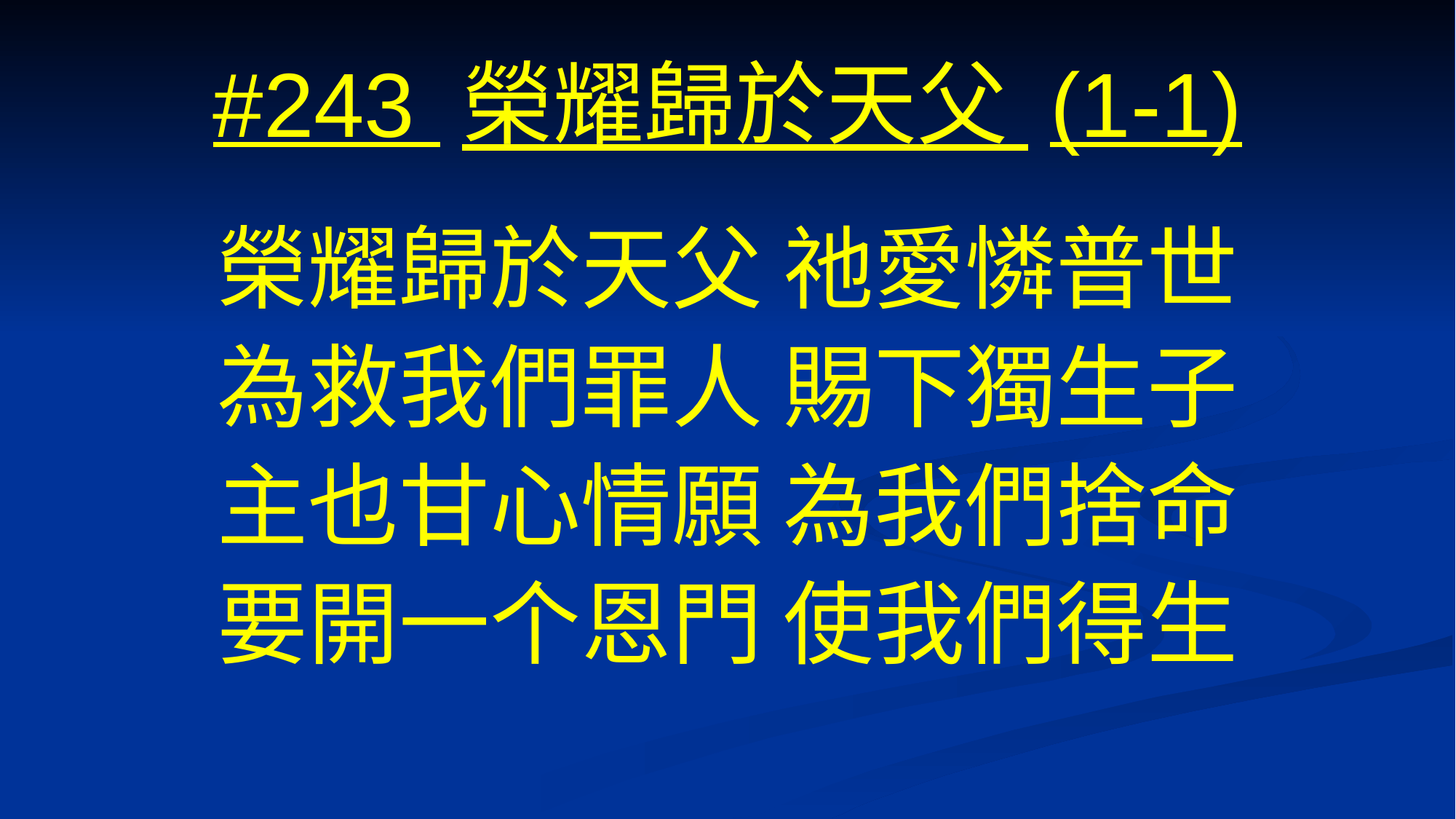

# #243 榮耀歸於天父 (1-1)
榮耀歸於天父 祂愛憐普世
為救我們罪人 賜下獨生子
主也甘心情願 為我們捨命
要開一个恩門 使我們得生